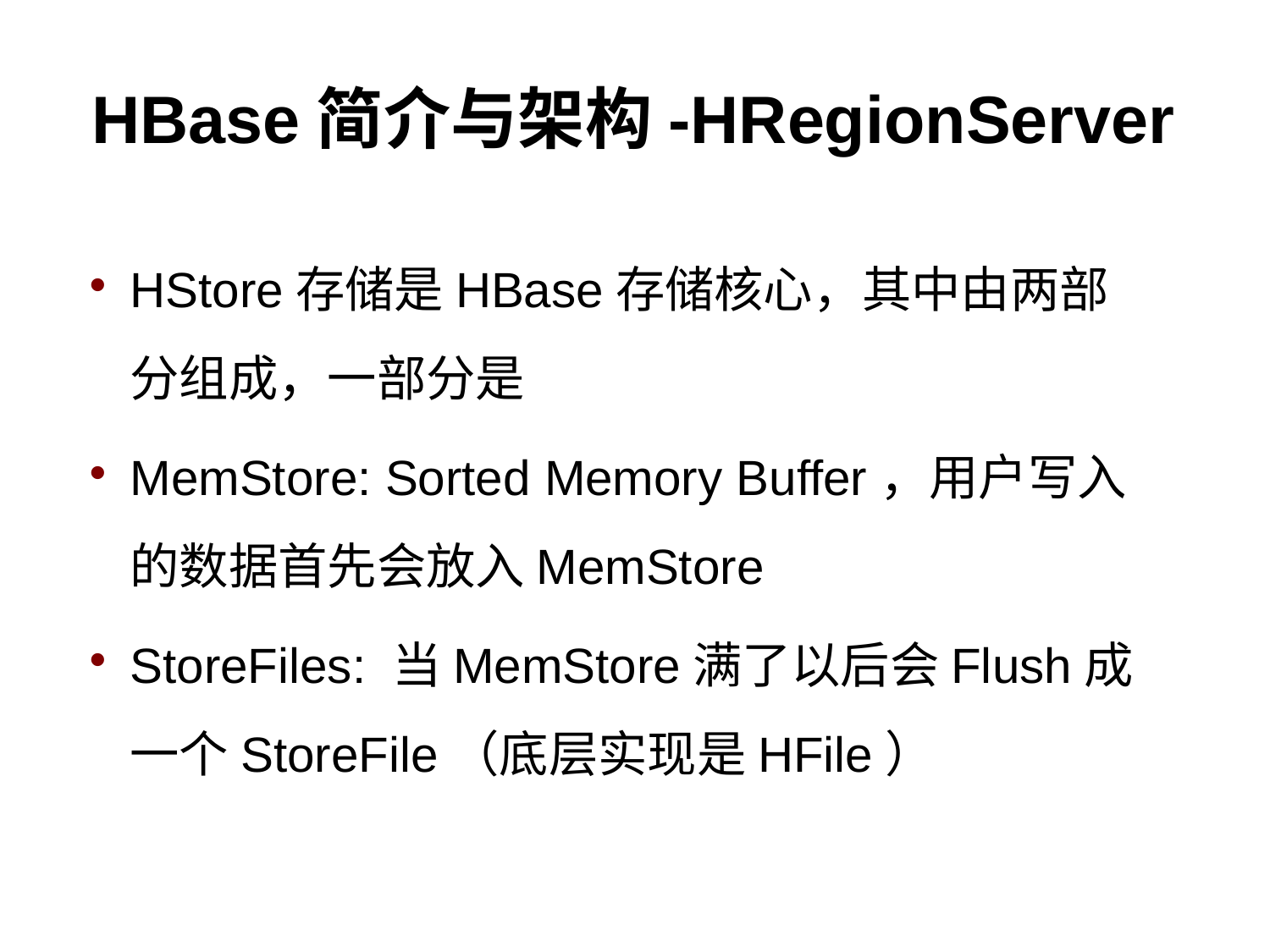

HBase简介与架构-HRegionServer
HStore存储是HBase存储核心，其中由两部分组成，一部分是
MemStore: Sorted Memory Buffer，用户写入的数据首先会放入MemStore
StoreFiles: 当MemStore满了以后会Flush成一个StoreFile（底层实现是HFile）